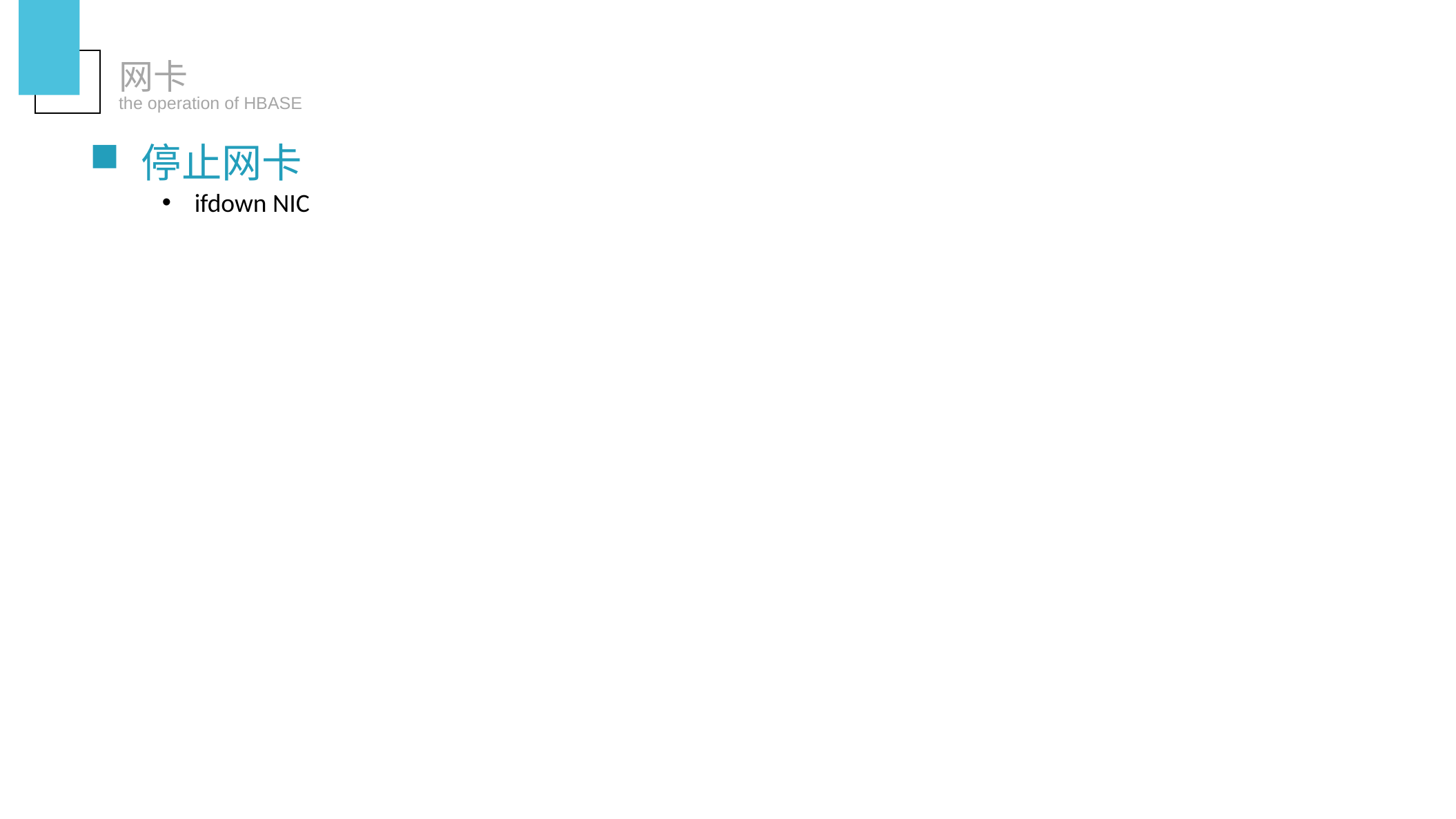

网卡
the operation of HBASE
停止网卡
ifdown NIC